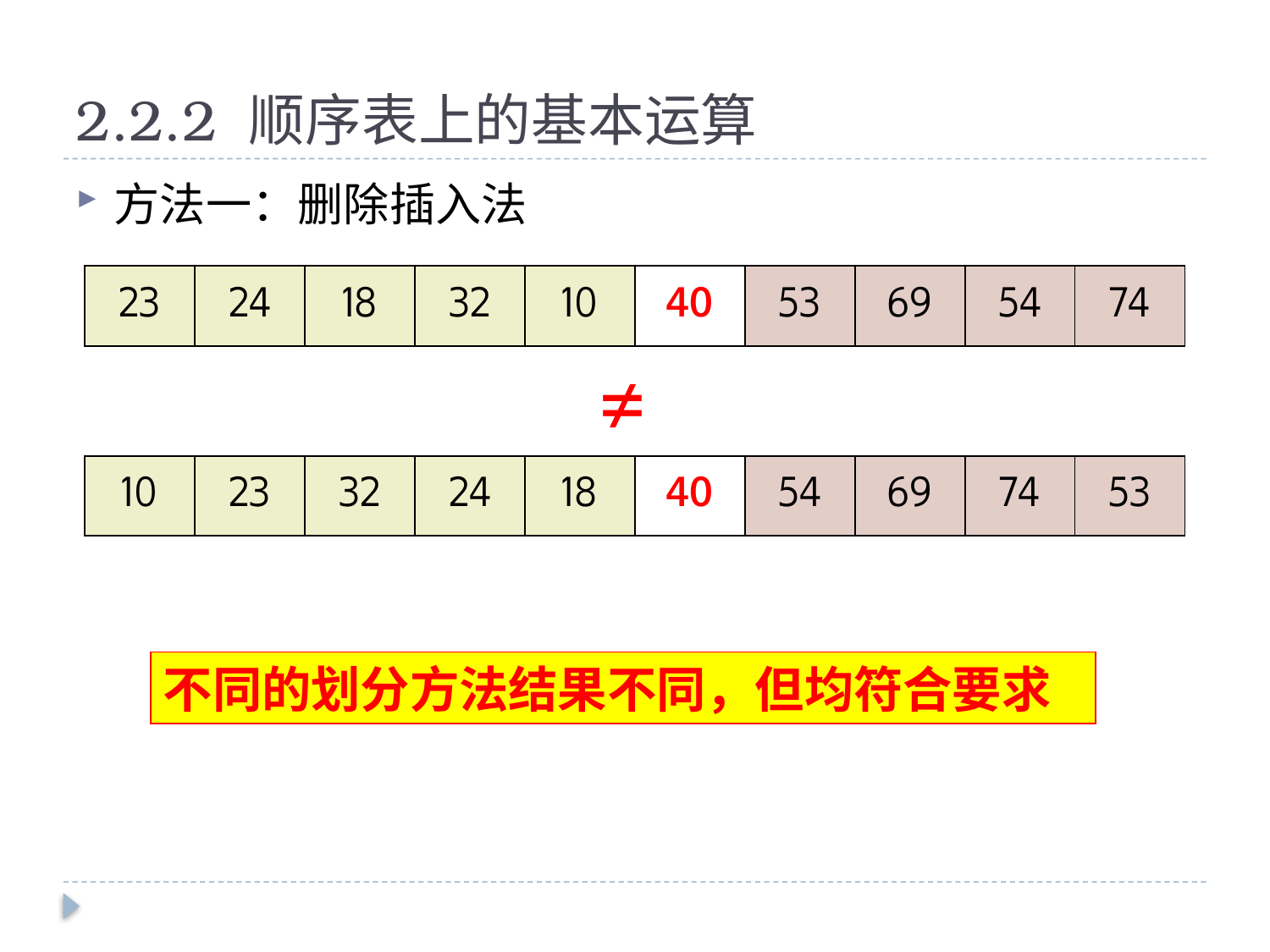

# 2.2.2 顺序表上的基本运算
方法一：删除插入法

| 23 | 24 | 18 | 32 | 10 | 40 | 53 | 69 | 54 | 74 |
| --- | --- | --- | --- | --- | --- | --- | --- | --- | --- |
≠
| 10 | 23 | 32 | 24 | 18 | 40 | 54 | 69 | 74 | 53 |
| --- | --- | --- | --- | --- | --- | --- | --- | --- | --- |
不同的划分方法结果不同，但均符合要求